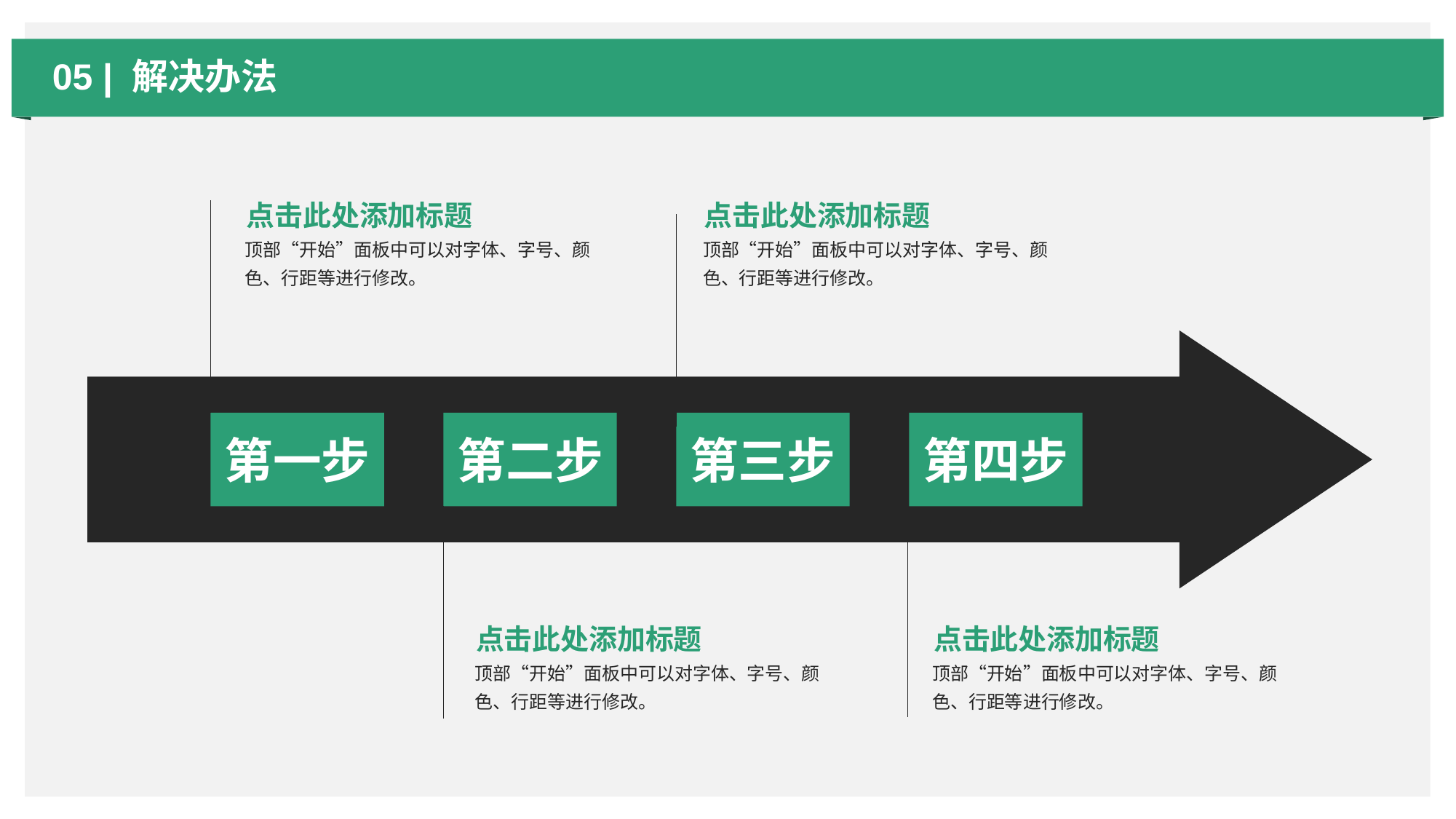

05 | 解决办法
点击此处添加标题
点击此处添加标题
顶部“开始”面板中可以对字体、字号、颜色、行距等进行修改。
顶部“开始”面板中可以对字体、字号、颜色、行距等进行修改。

第一步
第二步
第三步
第四步
点击此处添加标题
点击此处添加标题
顶部“开始”面板中可以对字体、字号、颜色、行距等进行修改。
顶部“开始”面板中可以对字体、字号、颜色、行距等进行修改。